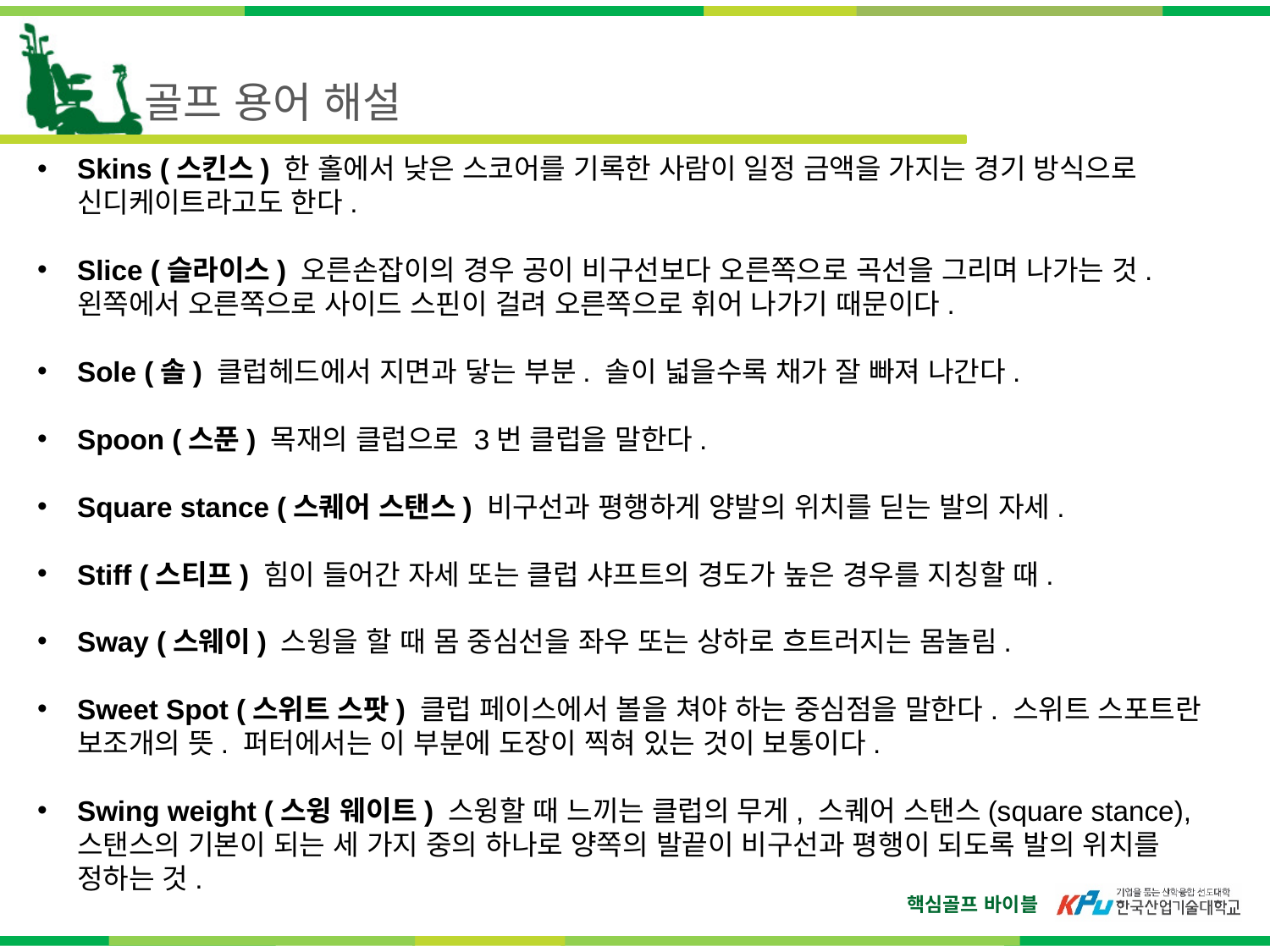

골프 용어 해설

Skins (스킨스) 한 홀에서 낮은 스코어를 기록한 사람이 일정 금액을 가지는 경기 방식으로 신디케이트라고도 한다.

Slice (슬라이스) 오른손잡이의 경우 공이 비구선보다 오른쪽으로 곡선을 그리며 나가는 것. 왼쪽에서 오른쪽으로 사이드 스핀이 걸려 오른쪽으로 휘어 나가기 때문이다.

Sole (솔) 클럽헤드에서 지면과 닿는 부분. 솔이 넓을수록 채가 잘 빠져 나간다.

Spoon (스푼) 목재의 클럽으로 3번 클럽을 말한다.

Square stance (스퀘어 스탠스) 비구선과 평행하게 양발의 위치를 딛는 발의 자세.

Stiff (스티프) 힘이 들어간 자세 또는 클럽 샤프트의 경도가 높은 경우를 지칭할 때.

Sway (스웨이) 스윙을 할 때 몸 중심선을 좌우 또는 상하로 흐트러지는 몸놀림.

Sweet Spot (스위트 스팟) 클럽 페이스에서 볼을 쳐야 하는 중심점을 말한다. 스위트 스포트란 보조개의 뜻. 퍼터에서는 이 부분에 도장이 찍혀 있는 것이 보통이다.

Swing weight (스윙 웨이트) 스윙할 때 느끼는 클럽의 무게, 스퀘어 스탠스(square stance), 스탠스의 기본이 되는 세 가지 중의 하나로 양쪽의 발끝이 비구선과 평행이 되도록 발의 위치를 정하는 것.